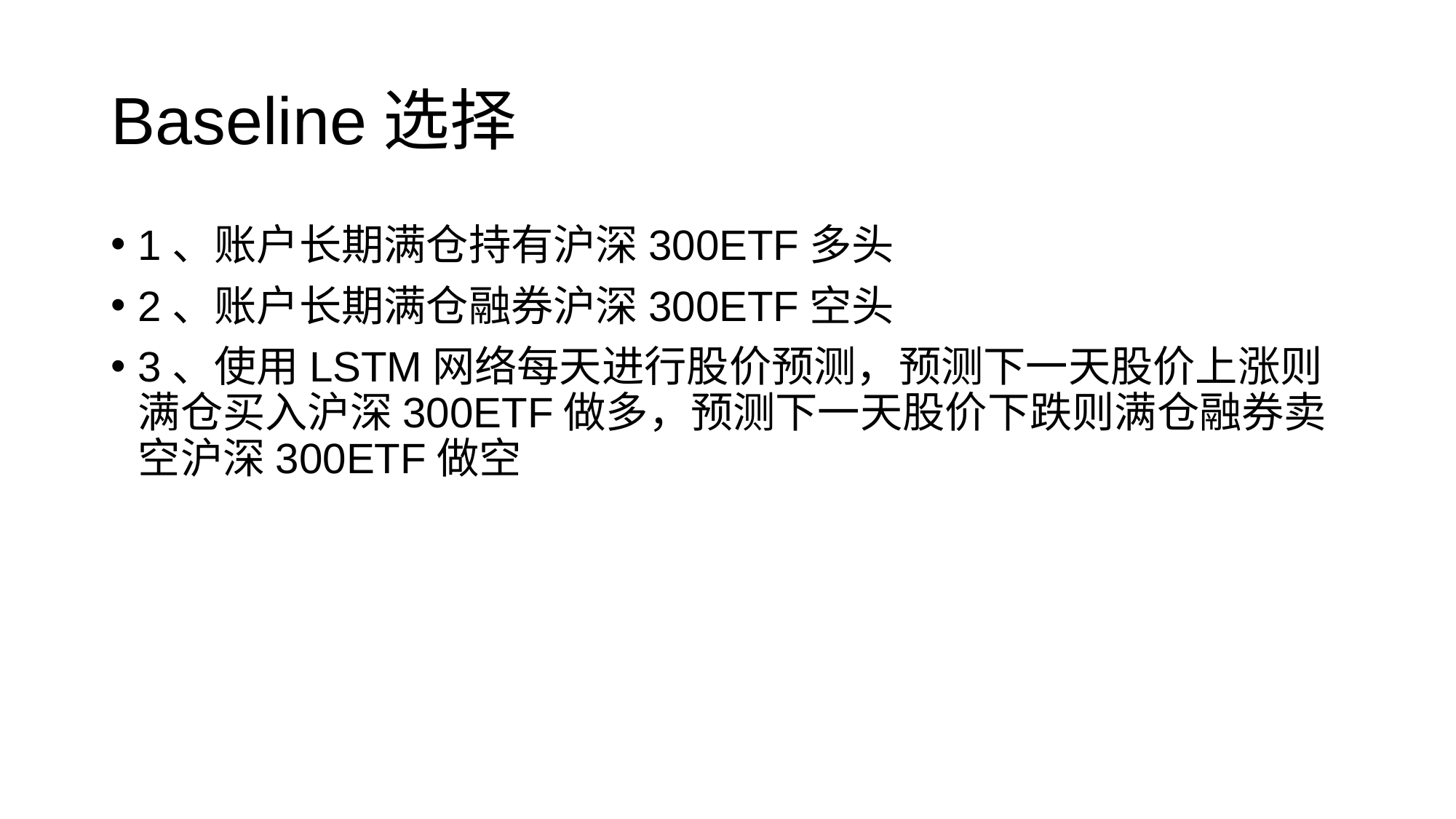

# Baseline选择
1、账户长期满仓持有沪深300ETF多头
2、账户长期满仓融券沪深300ETF空头
3、使用LSTM网络每天进行股价预测，预测下一天股价上涨则满仓买入沪深300ETF做多，预测下一天股价下跌则满仓融券卖空沪深300ETF做空